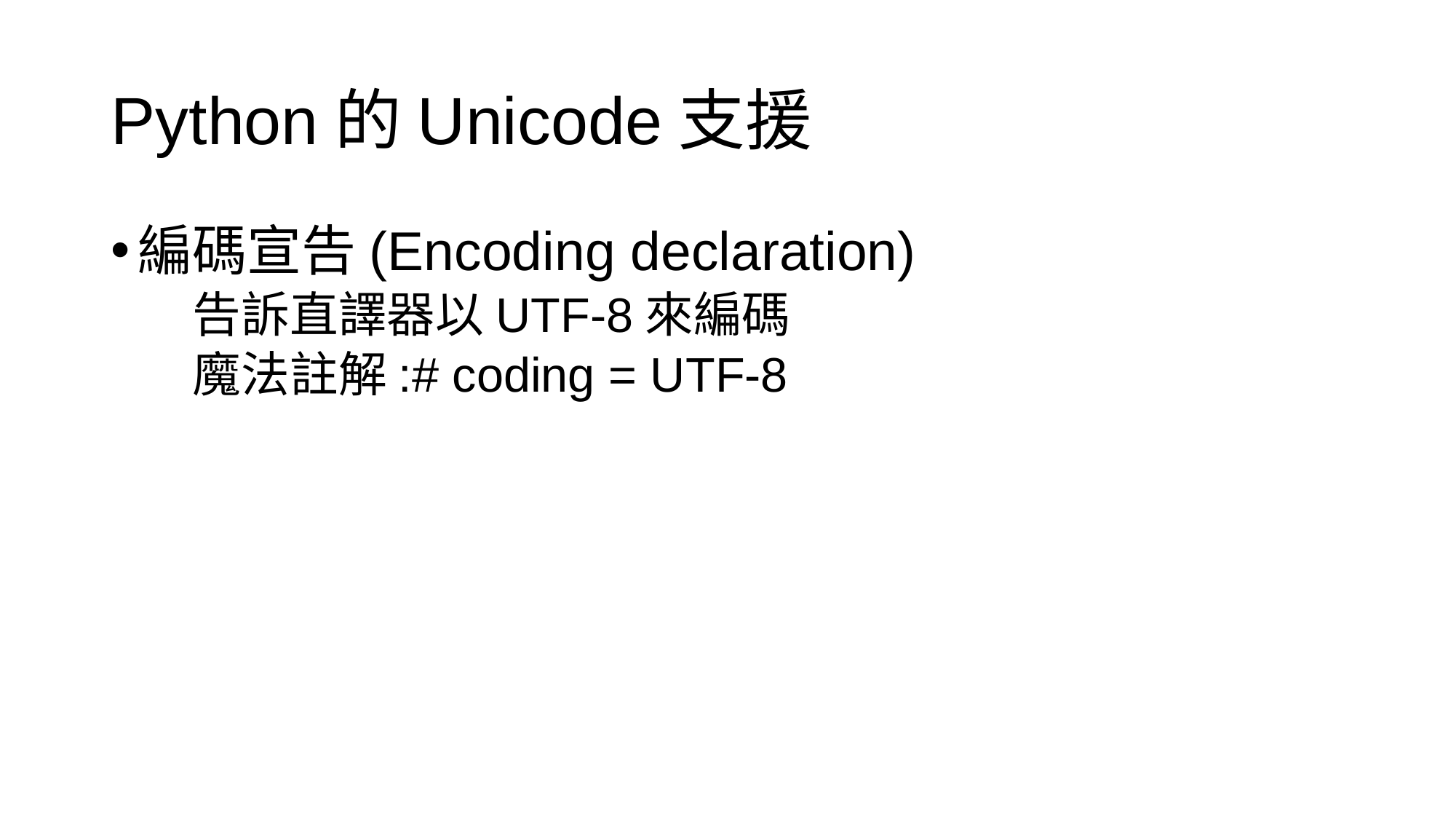

# Python的Unicode支援
編碼宣告(Encoding declaration)
告訴直譯器以UTF-8來編碼
魔法註解:# coding = UTF-8